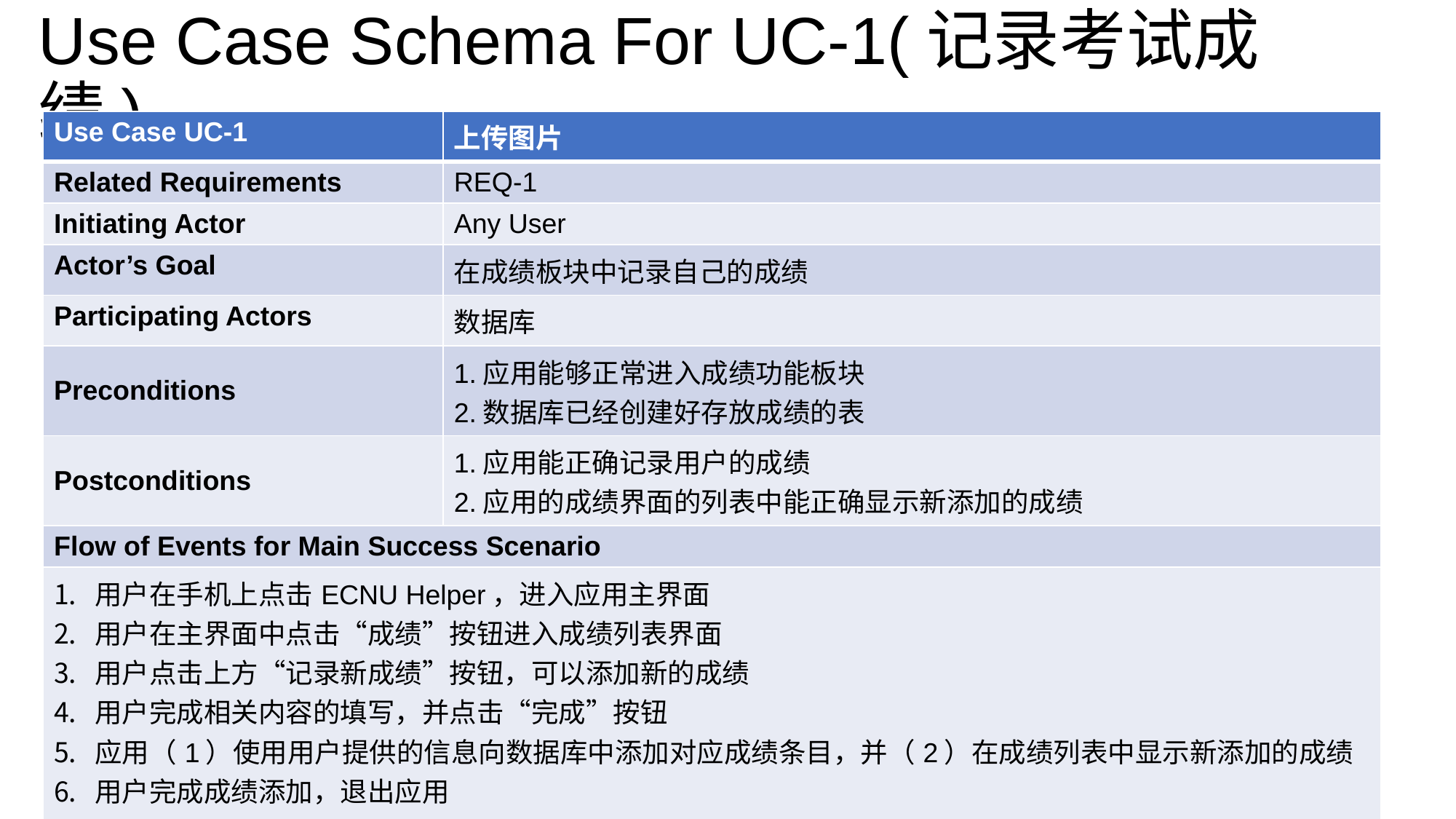

# Use Case Schema For UC-1(记录考试成绩)
| Use Case UC-1 | 上传图片 |
| --- | --- |
| Related Requirements | REQ-1 |
| Initiating Actor | Any User |
| Actor’s Goal | 在成绩板块中记录自己的成绩 |
| Participating Actors | 数据库 |
| Preconditions | 1.应用能够正常进入成绩功能板块 2.数据库已经创建好存放成绩的表 |
| Postconditions | 1.应用能正确记录用户的成绩 2.应用的成绩界面的列表中能正确显示新添加的成绩 |
| Flow of Events for Main Success Scenario |  |
| 用户在手机上点击ECNU Helper，进入应用主界面 用户在主界面中点击“成绩”按钮进入成绩列表界面 用户点击上方“记录新成绩”按钮，可以添加新的成绩 用户完成相关内容的填写，并点击“完成”按钮 应用（1）使用用户提供的信息向数据库中添加对应成绩条目，并（2）在成绩列表中显示新添加的成绩 用户完成成绩添加，退出应用 |  |